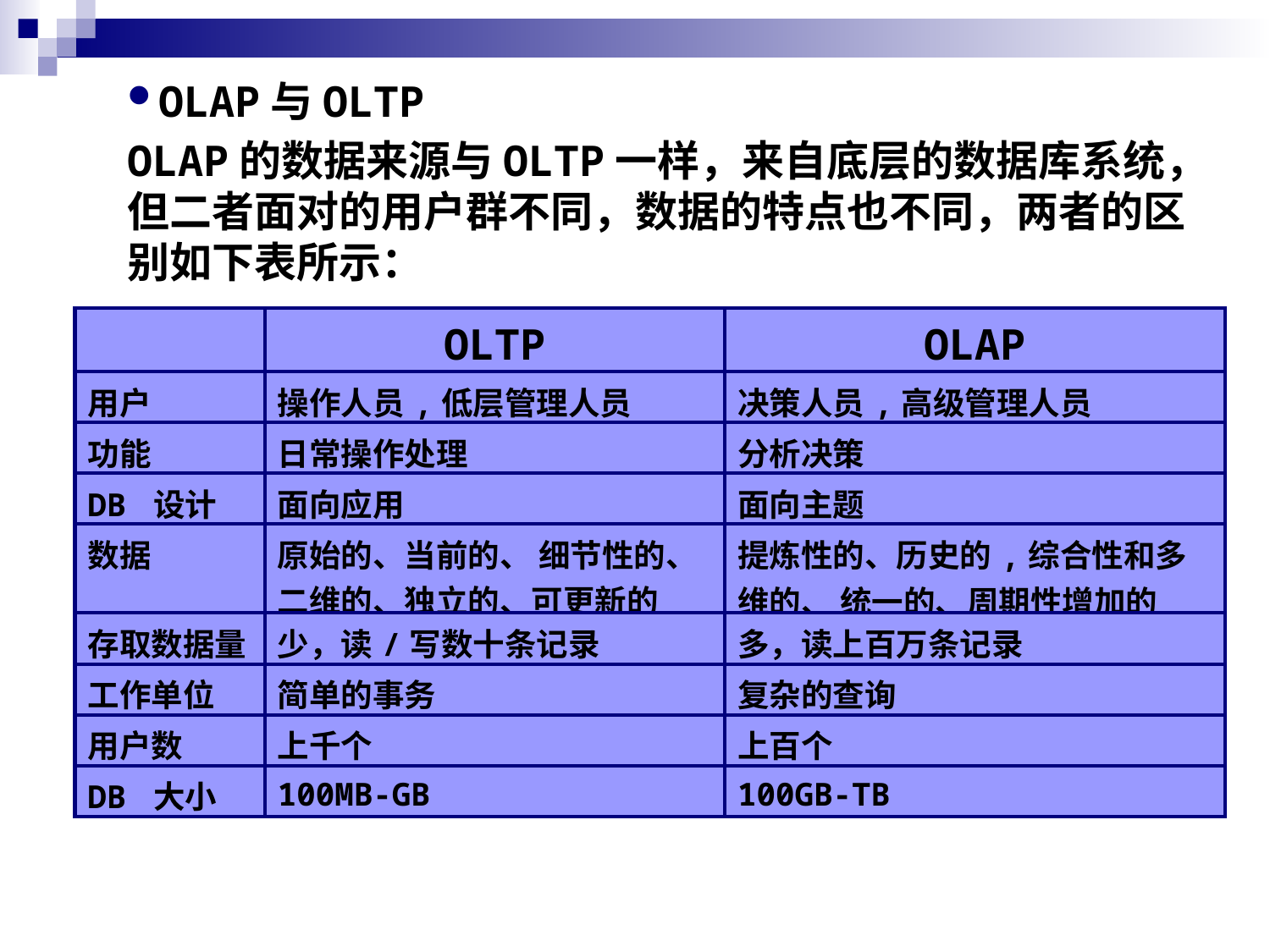

OLAP与OLTP
OLAP的数据来源与OLTP一样，来自底层的数据库系统，但二者面对的用户群不同，数据的特点也不同，两者的区别如下表所示：
|  | OLTP | OLAP |
| --- | --- | --- |
| 用户 | 操作人员,低层管理人员 | 决策人员,高级管理人员 |
| 功能 | 日常操作处理 | 分析决策 |
| DB 设计 | 面向应用 | 面向主题 |
| 数据 | 原始的、当前的、 细节性的、 二维的、独立的、可更新的 | 提炼性的、历史的,综合性和多维的、 统一的、周期性增加的 |
| 存取数据量 | 少，读/写数十条记录 | 多，读上百万条记录 |
| 工作单位 | 简单的事务 | 复杂的查询 |
| 用户数 | 上千个 | 上百个 |
| DB 大小 | 100MB-GB | 100GB-TB |